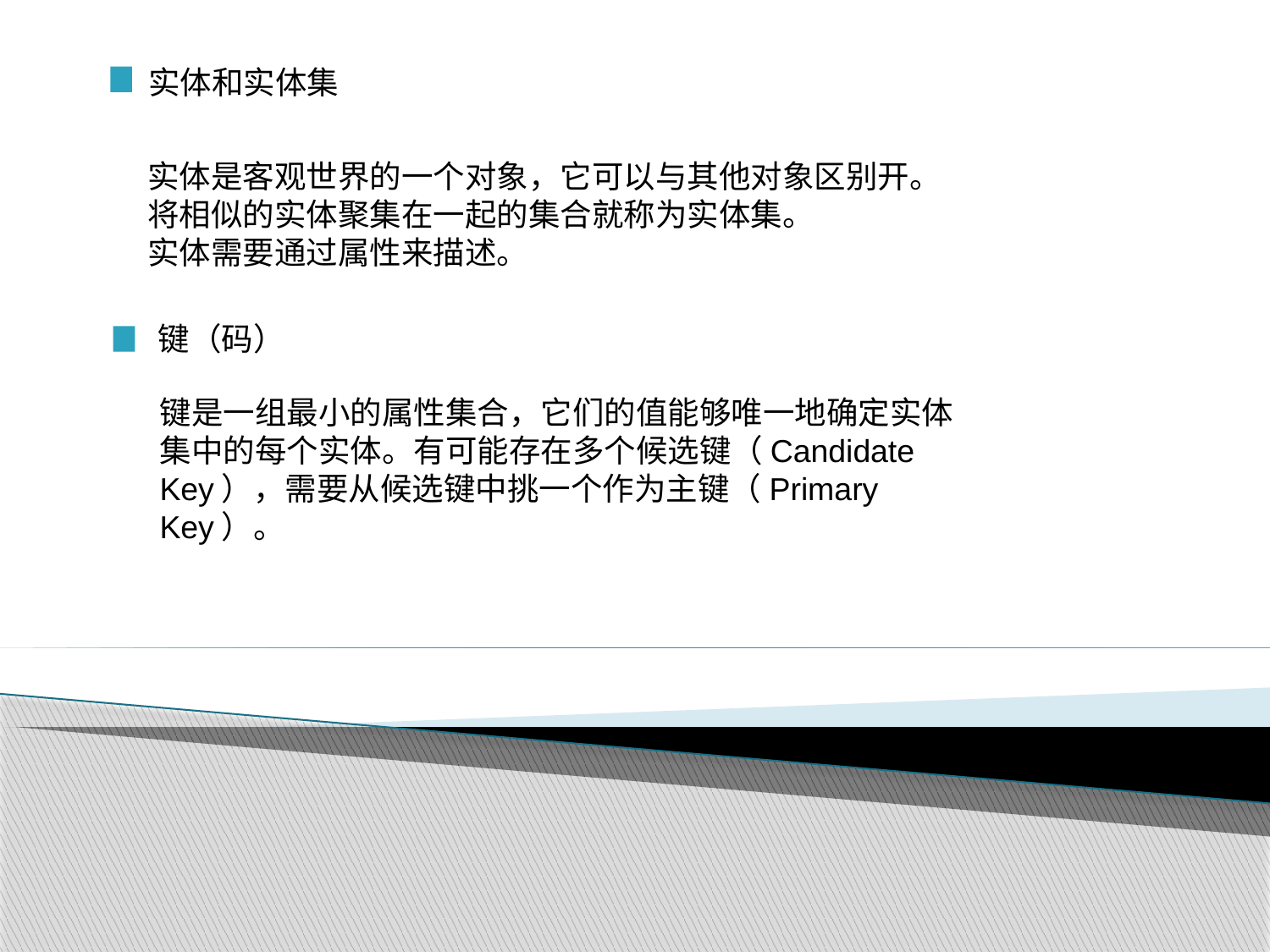

实体和实体集

实体是客观世界的一个对象，它可以与其他对象区别开。将相似的实体聚集在一起的集合就称为实体集。
实体需要通过属性来描述。
键（码）

键是一组最小的属性集合，它们的值能够唯一地确定实体集中的每个实体。有可能存在多个候选键（Candidate Key），需要从候选键中挑一个作为主键（Primary Key）。